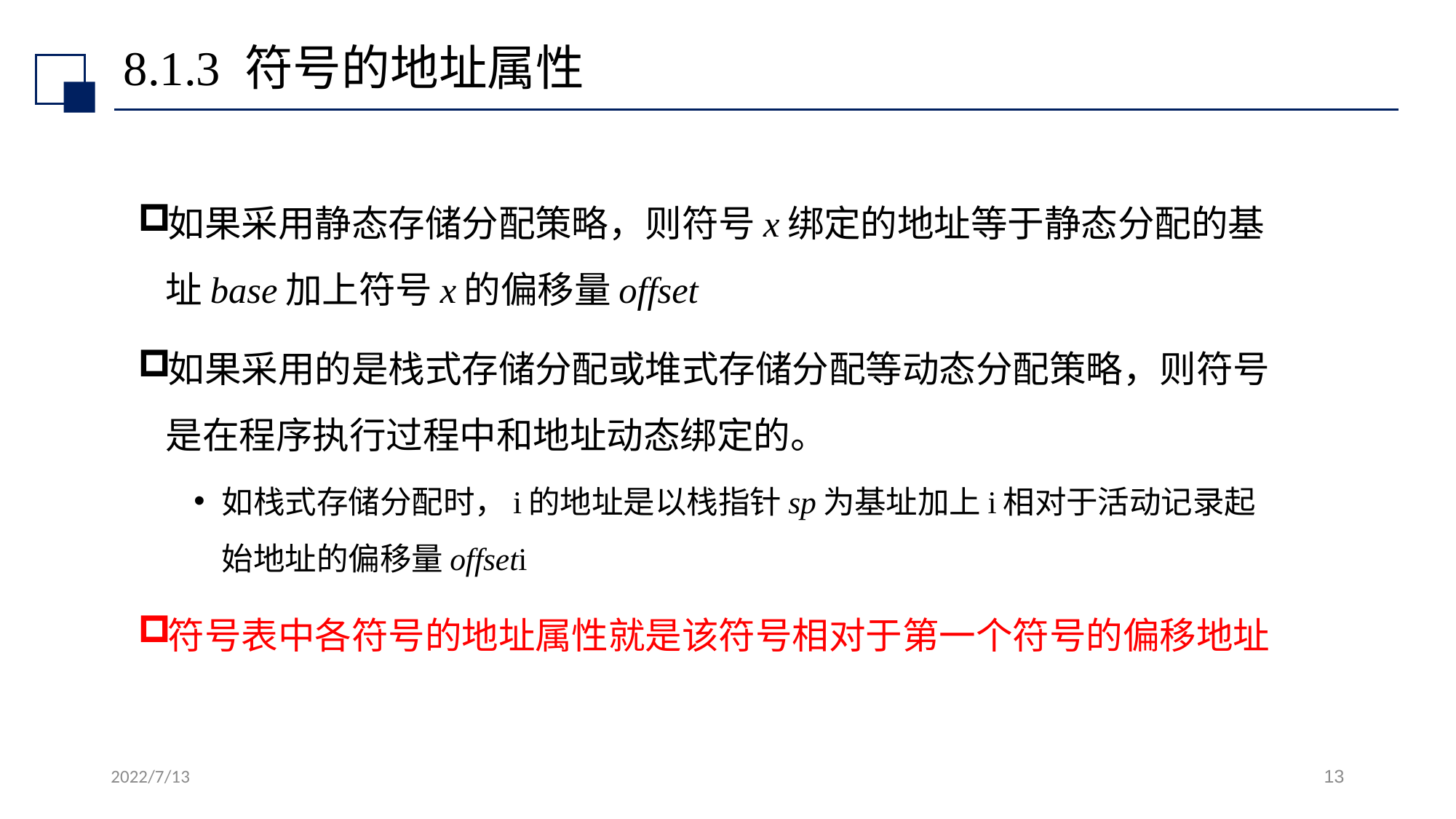

# 8.1.3 符号的地址属性
如果采用静态存储分配策略，则符号x绑定的地址等于静态分配的基址base加上符号x的偏移量offset
如果采用的是栈式存储分配或堆式存储分配等动态分配策略，则符号是在程序执行过程中和地址动态绑定的。
如栈式存储分配时，i的地址是以栈指针sp为基址加上i相对于活动记录起始地址的偏移量offseti
符号表中各符号的地址属性就是该符号相对于第一个符号的偏移地址
2022/7/13
13